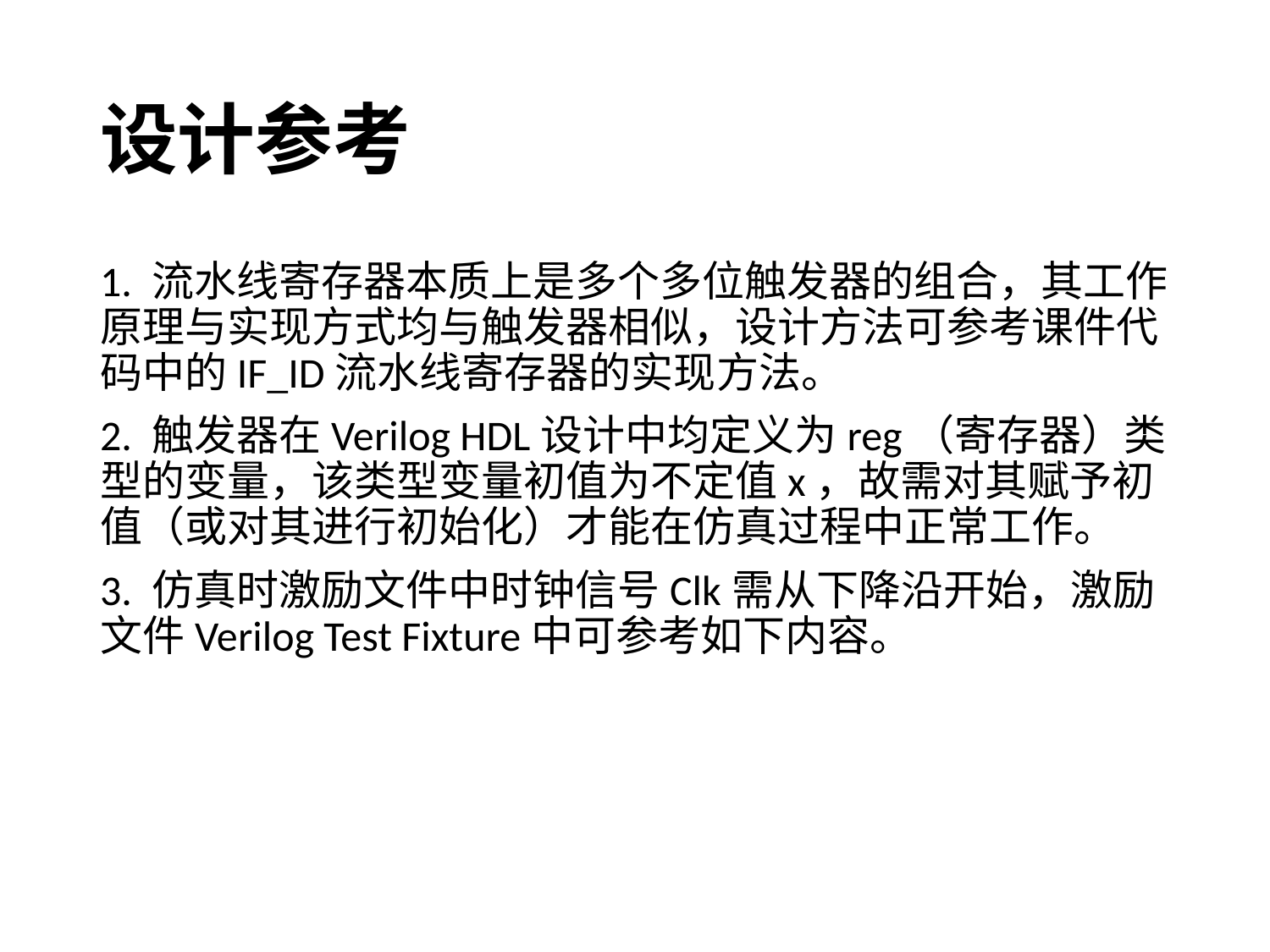

# 设计参考
1. 流水线寄存器本质上是多个多位触发器的组合，其工作原理与实现方式均与触发器相似，设计方法可参考课件代码中的IF_ID流水线寄存器的实现方法。
2. 触发器在Verilog HDL设计中均定义为reg（寄存器）类型的变量，该类型变量初值为不定值x，故需对其赋予初值（或对其进行初始化）才能在仿真过程中正常工作。
3. 仿真时激励文件中时钟信号Clk需从下降沿开始，激励文件Verilog Test Fixture中可参考如下内容。